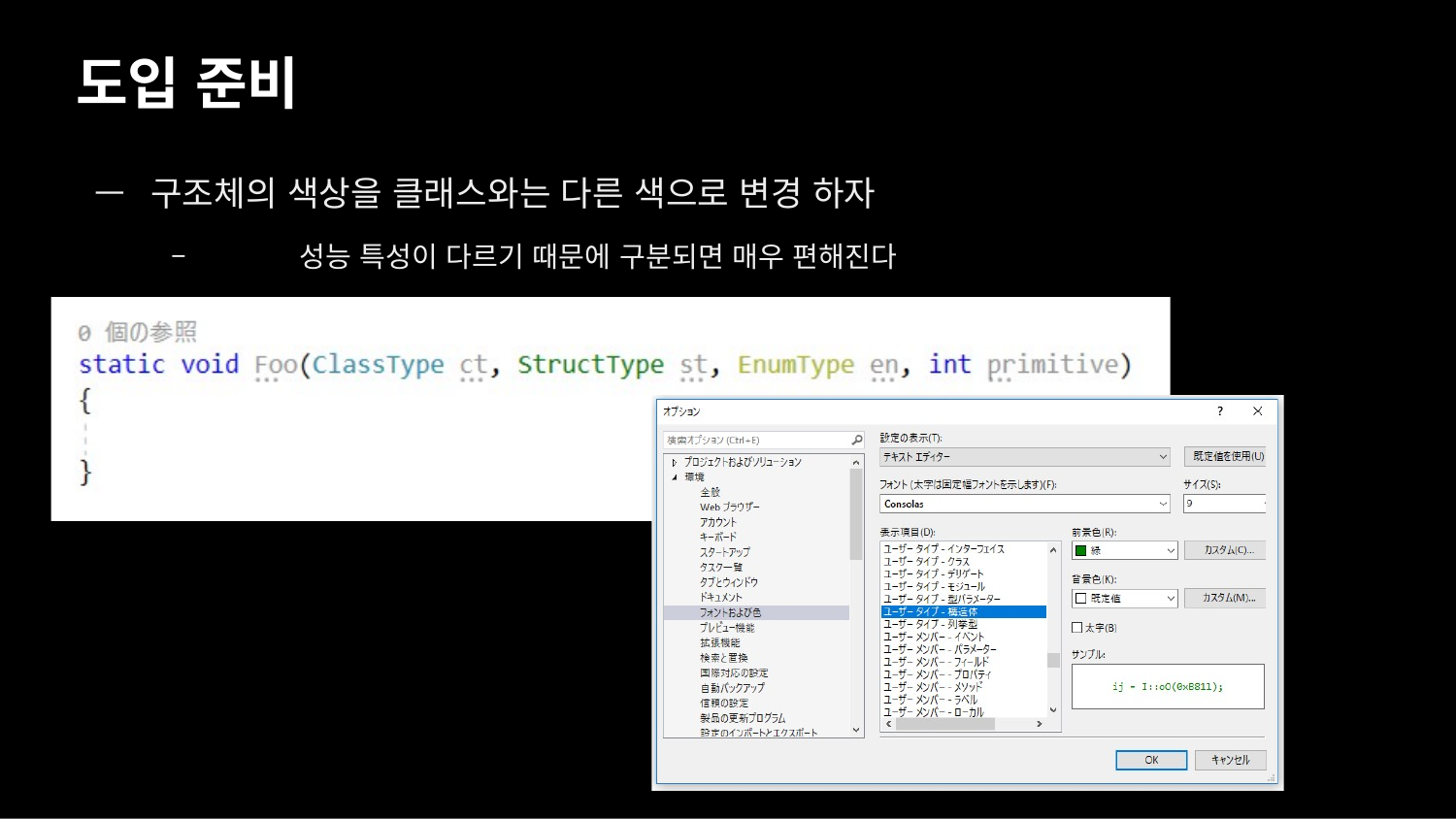

# 도입 준비
—	구조체의 색상을 클래스와는 다른 색으로 변경 하자
–	성능 특성이 다르기 때문에 구분되면 매우 편해진다

66